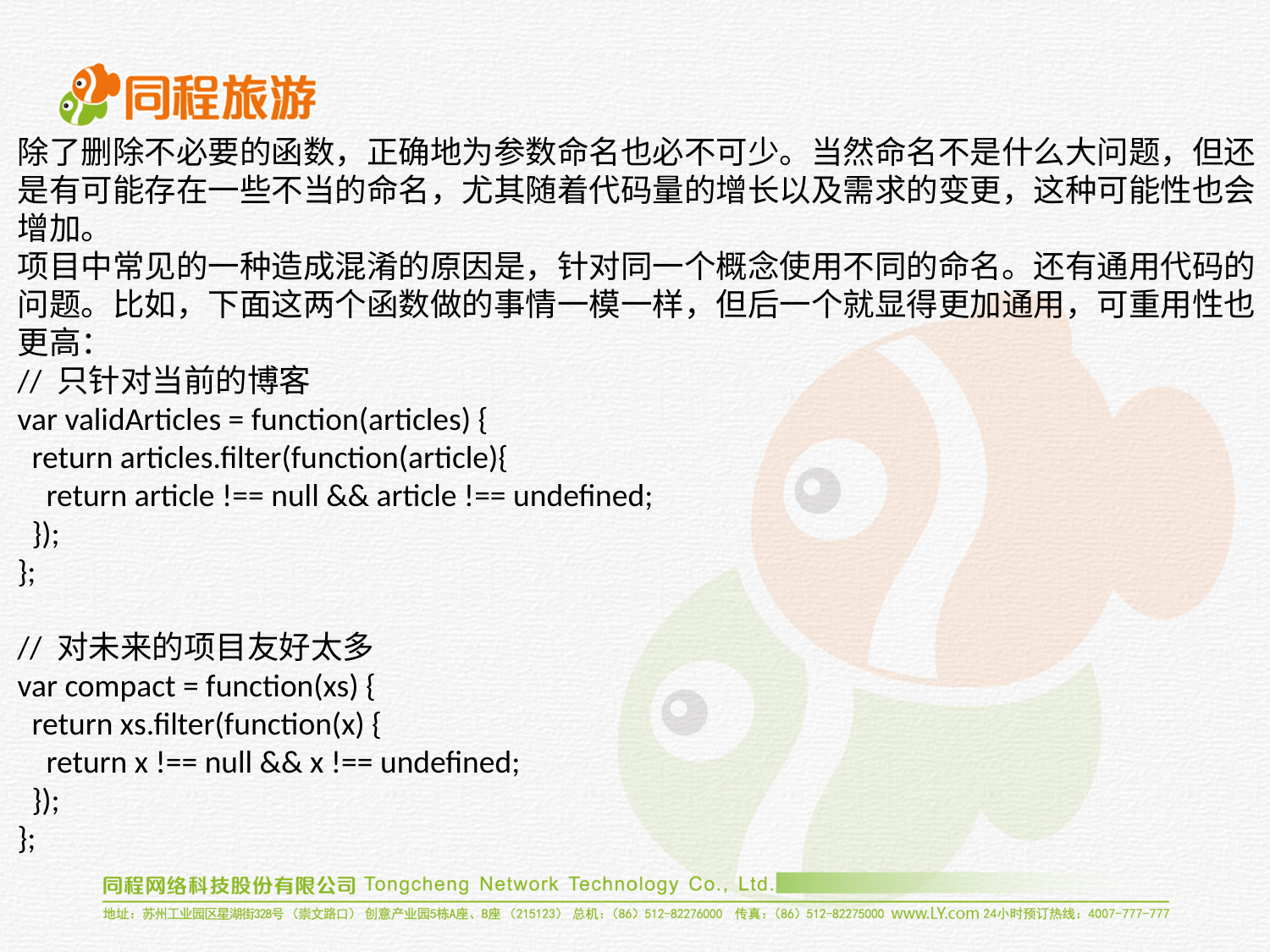

除了删除不必要的函数，正确地为参数命名也必不可少。当然命名不是什么大问题，但还是有可能存在一些不当的命名，尤其随着代码量的增长以及需求的变更，这种可能性也会增加。
项目中常见的一种造成混淆的原因是，针对同一个概念使用不同的命名。还有通用代码的问题。比如，下面这两个函数做的事情一模一样，但后一个就显得更加通用，可重用性也更高：
// 只针对当前的博客
var validArticles = function(articles) {
  return articles.filter(function(article){
    return article !== null && article !== undefined;
  });
};

// 对未来的项目友好太多
var compact = function(xs) {
  return xs.filter(function(x) {
    return x !== null && x !== undefined;
  });
};